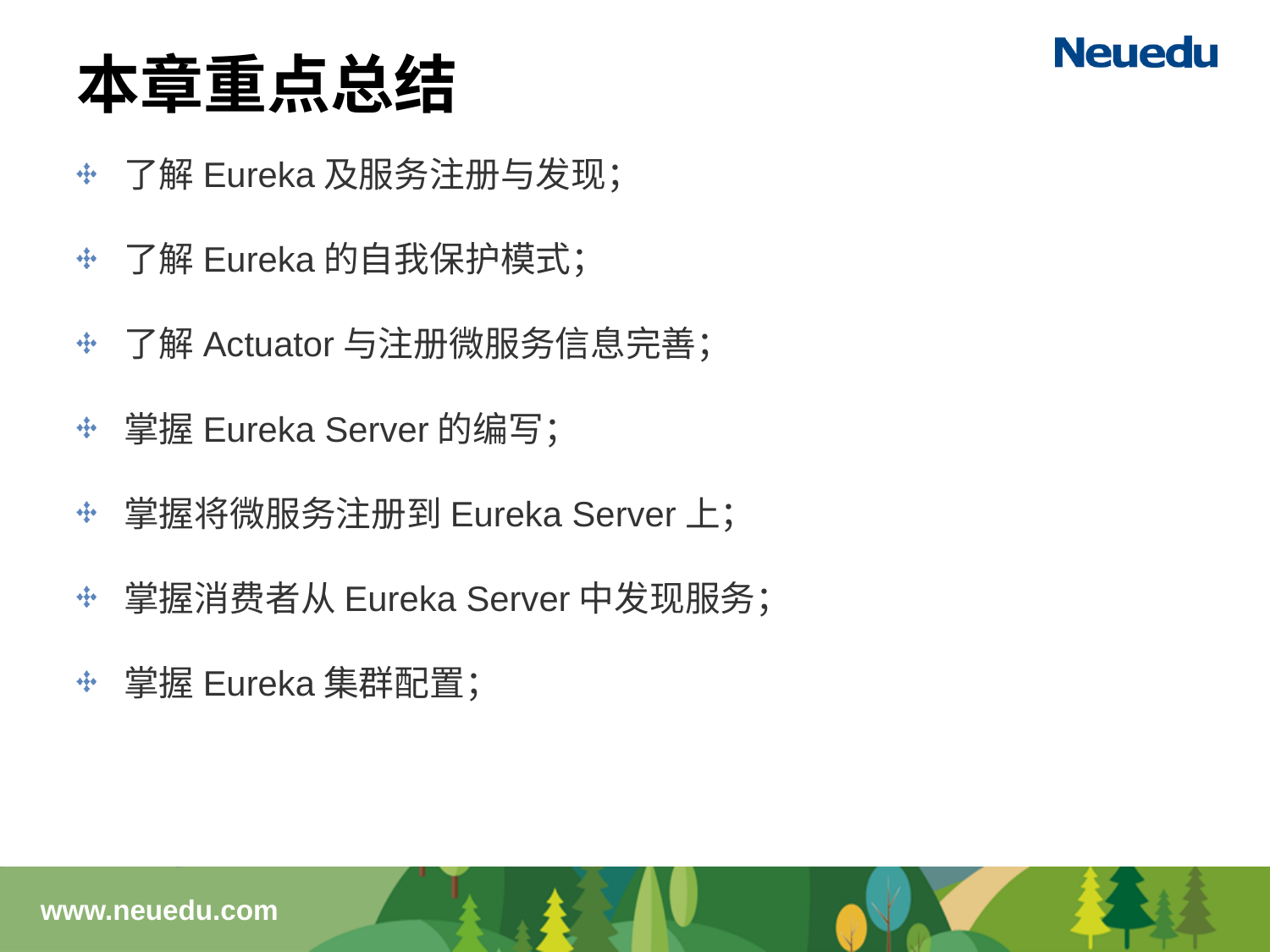

# 本章重点总结
了解Eureka及服务注册与发现；

了解Eureka的自我保护模式；

了解Actuator与注册微服务信息完善；

掌握Eureka Server的编写；

掌握将微服务注册到Eureka Server上；

掌握消费者从Eureka Server中发现服务；

掌握Eureka集群配置；